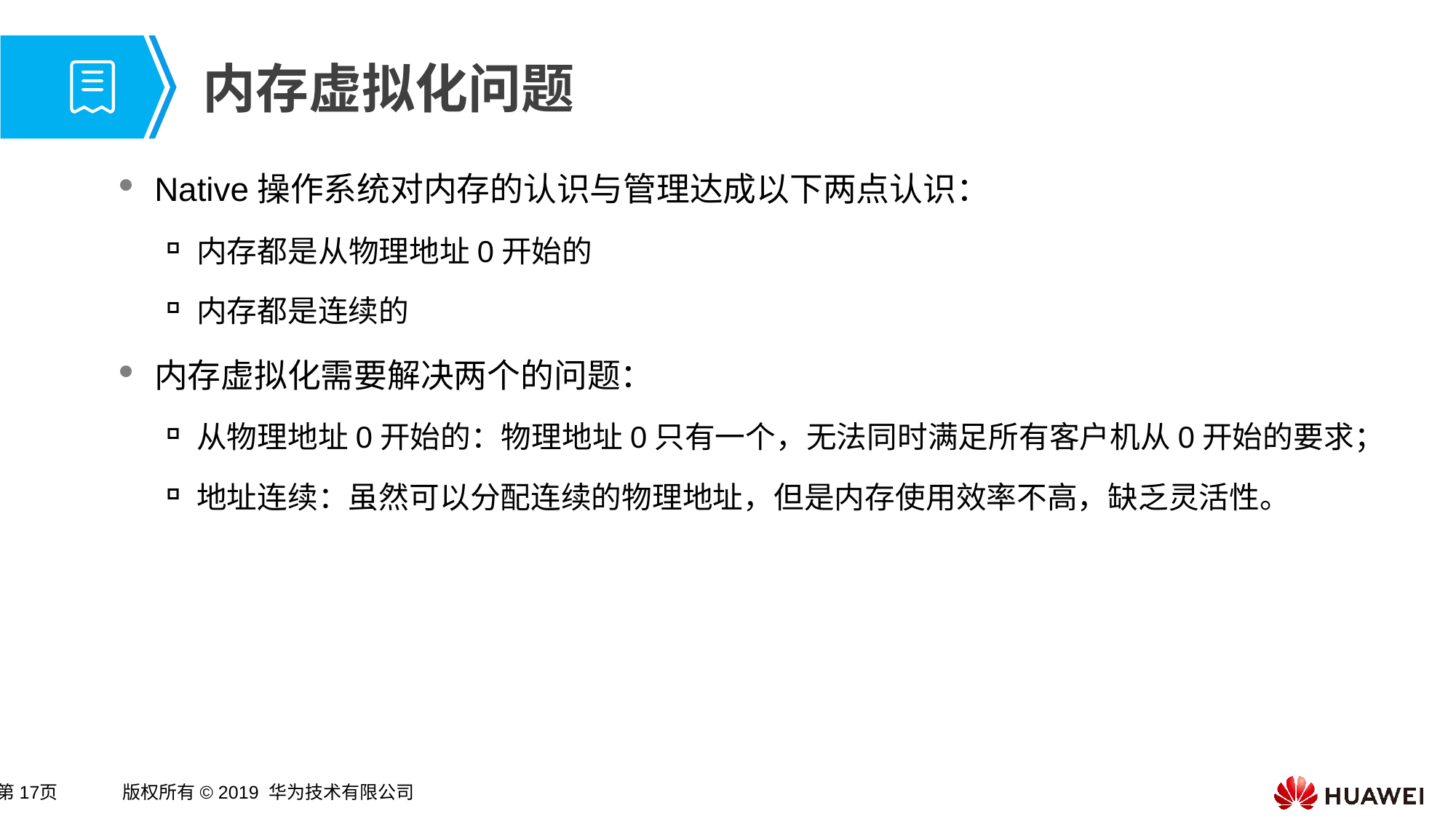

# 内存虚拟化问题
Native操作系统对内存的认识与管理达成以下两点认识：
内存都是从物理地址0开始的
内存都是连续的
内存虚拟化需要解决两个的问题：
从物理地址0开始的：物理地址0只有一个，无法同时满足所有客户机从0开始的要求；
地址连续：虽然可以分配连续的物理地址，但是内存使用效率不高，缺乏灵活性。